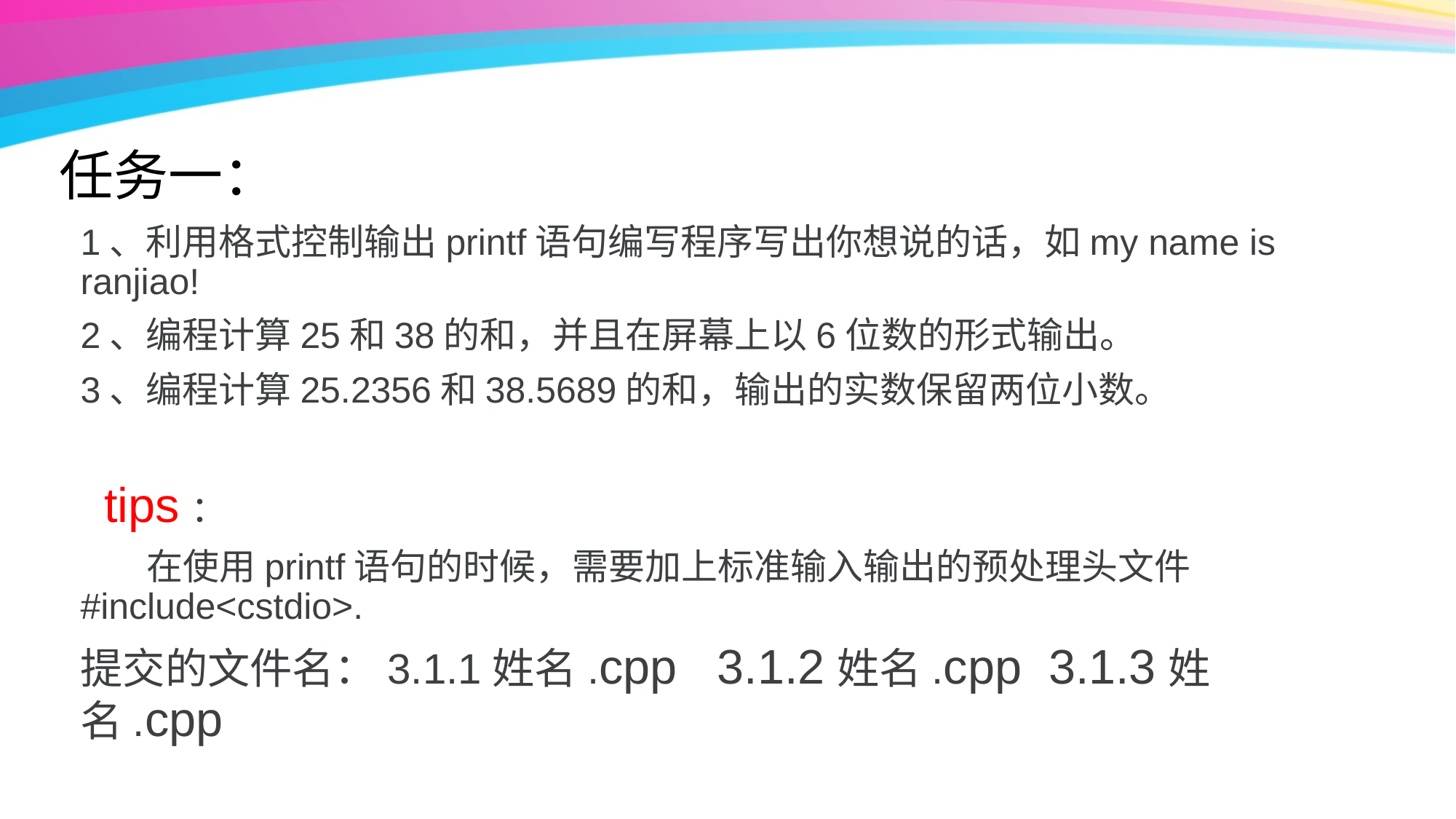

# 任务一：
1、利用格式控制输出printf语句编写程序写出你想说的话，如my name is ranjiao!
2、编程计算25和38的和，并且在屏幕上以6位数的形式输出。
3、编程计算25.2356和38.5689的和，输出的实数保留两位小数。

  tips：
       在使用printf语句的时候，需要加上标准输入输出的预处理头文件#include<cstdio>.
提交的文件名：3.1.1姓名.cpp   3.1.2姓名.cpp  3.1.3姓名.cpp